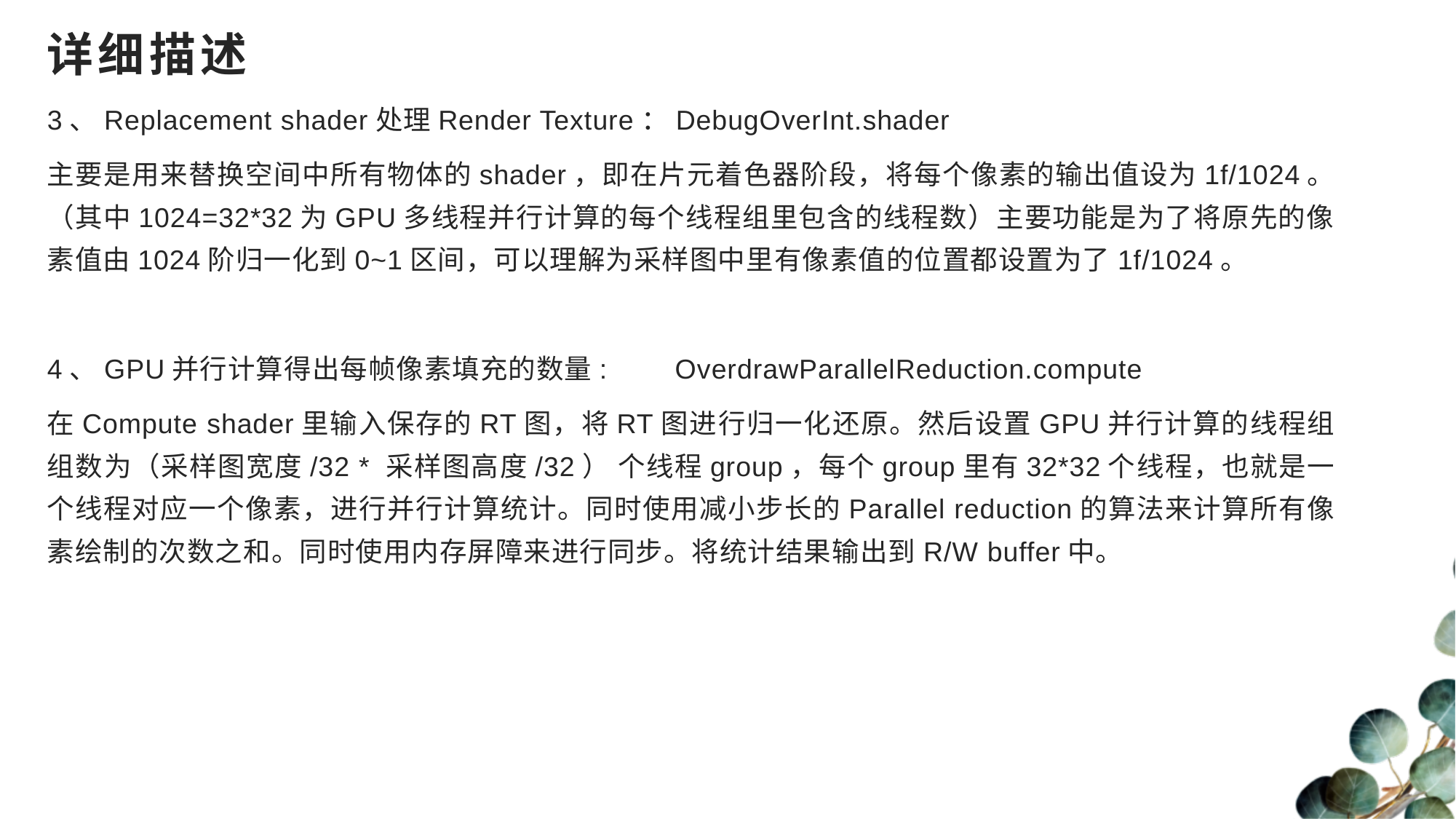

详细描述
3、Replacement shader处理Render Texture：DebugOverInt.shader
主要是用来替换空间中所有物体的shader，即在片元着色器阶段，将每个像素的输出值设为1f/1024。（其中1024=32*32为GPU多线程并行计算的每个线程组里包含的线程数）主要功能是为了将原先的像素值由1024阶归一化到0~1区间，可以理解为采样图中里有像素值的位置都设置为了1f/1024。

4、GPU并行计算得出每帧像素填充的数量:        OverdrawParallelReduction.compute
在Compute shader里输入保存的RT图，将RT图进行归一化还原。然后设置GPU并行计算的线程组组数为（采样图宽度/32 * 采样图高度/32） 个线程group，每个group里有32*32个线程，也就是一个线程对应一个像素，进行并行计算统计。同时使用减小步长的Parallel reduction的算法来计算所有像素绘制的次数之和。同时使用内存屏障来进行同步。将统计结果输出到R/W buffer中。